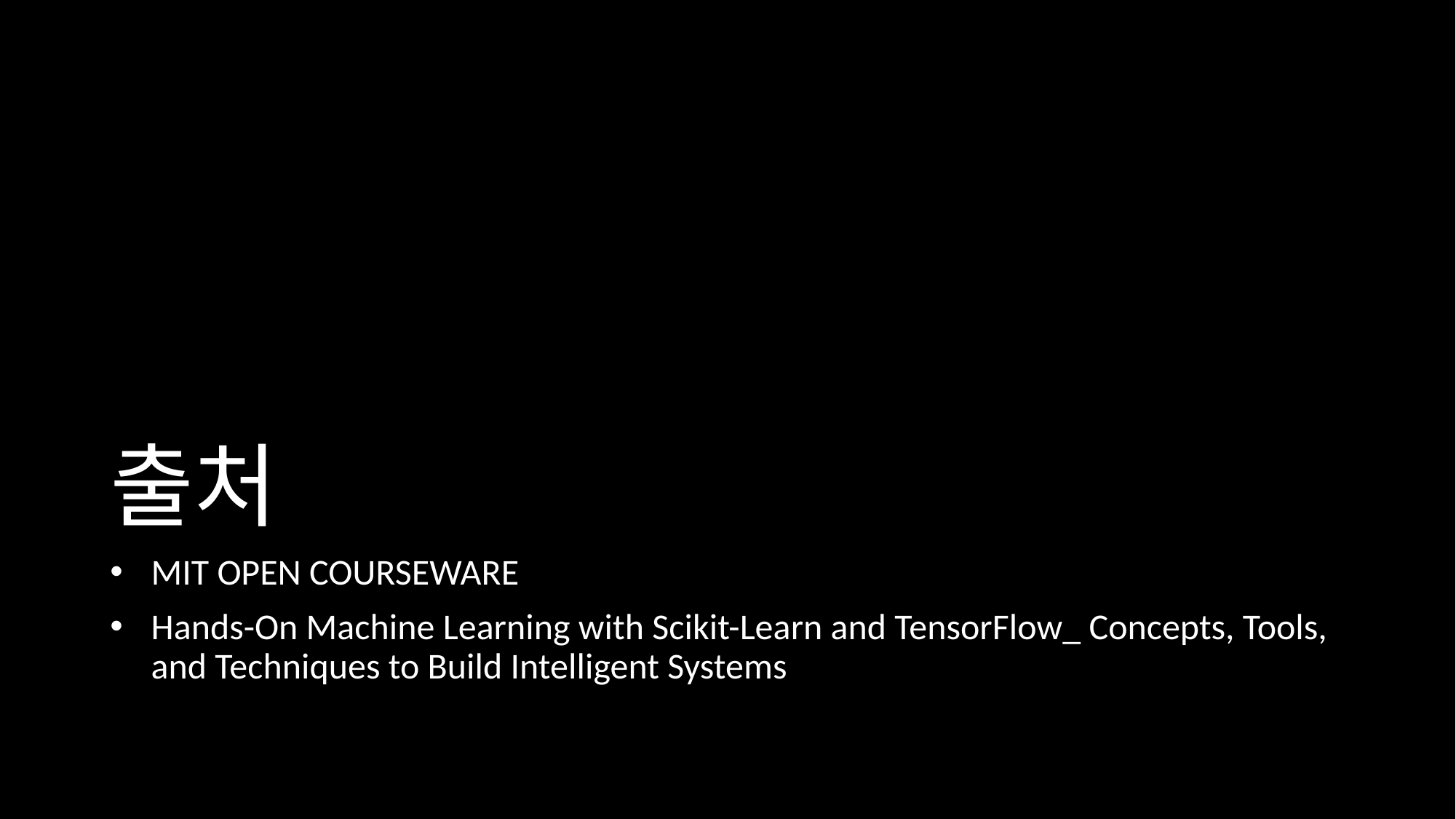

# 출처
MIT OPEN COURSEWARE
Hands-On Machine Learning with Scikit-Learn and TensorFlow_ Concepts, Tools, and Techniques to Build Intelligent Systems